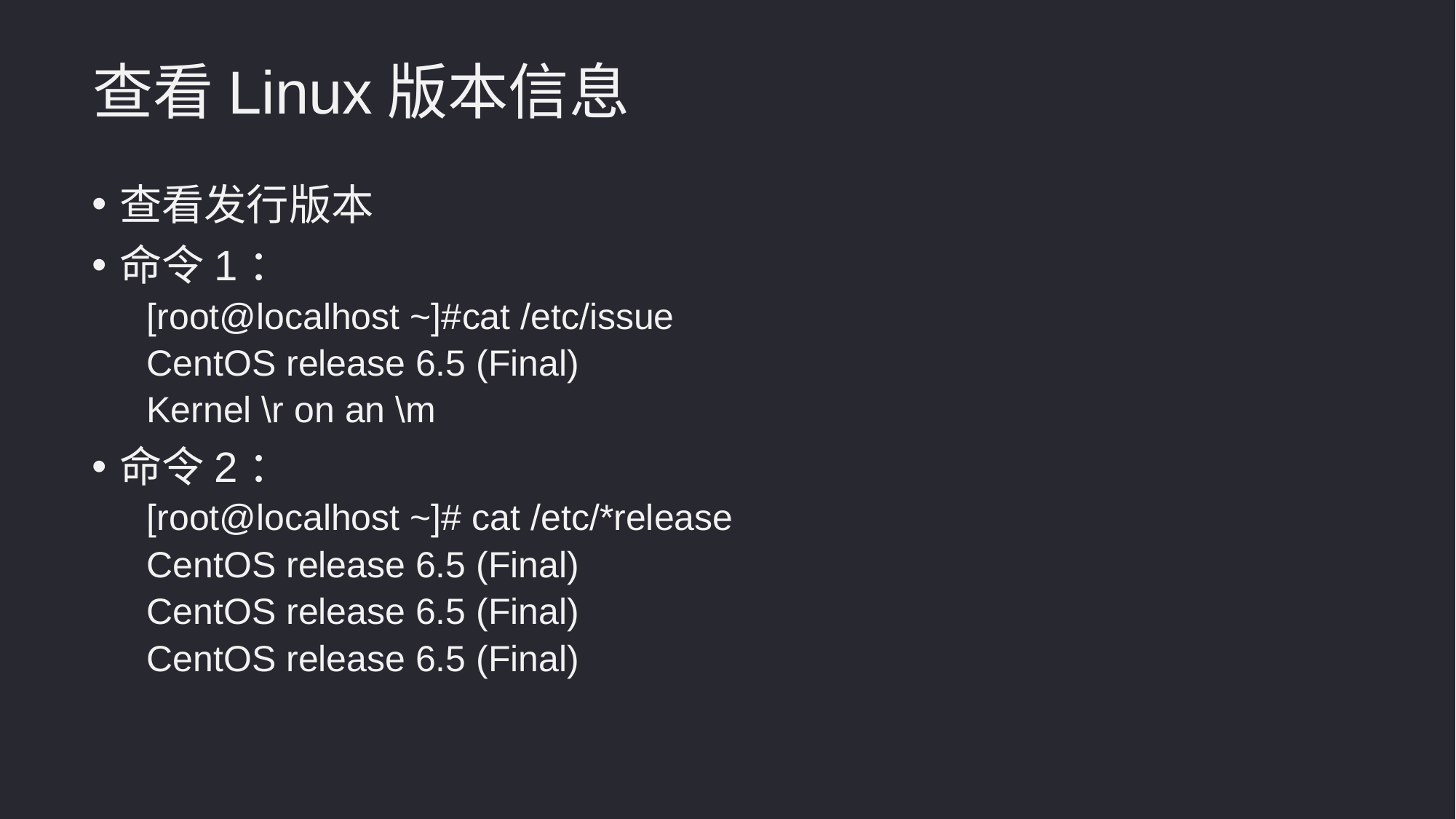

查看Linux版本信息
查看发行版本
命令1：
[root@localhost ~]#cat /etc/issue
CentOS release 6.5 (Final)
Kernel \r on an \m
命令2：
[root@localhost ~]# cat /etc/*release
CentOS release 6.5 (Final)
CentOS release 6.5 (Final)
CentOS release 6.5 (Final)